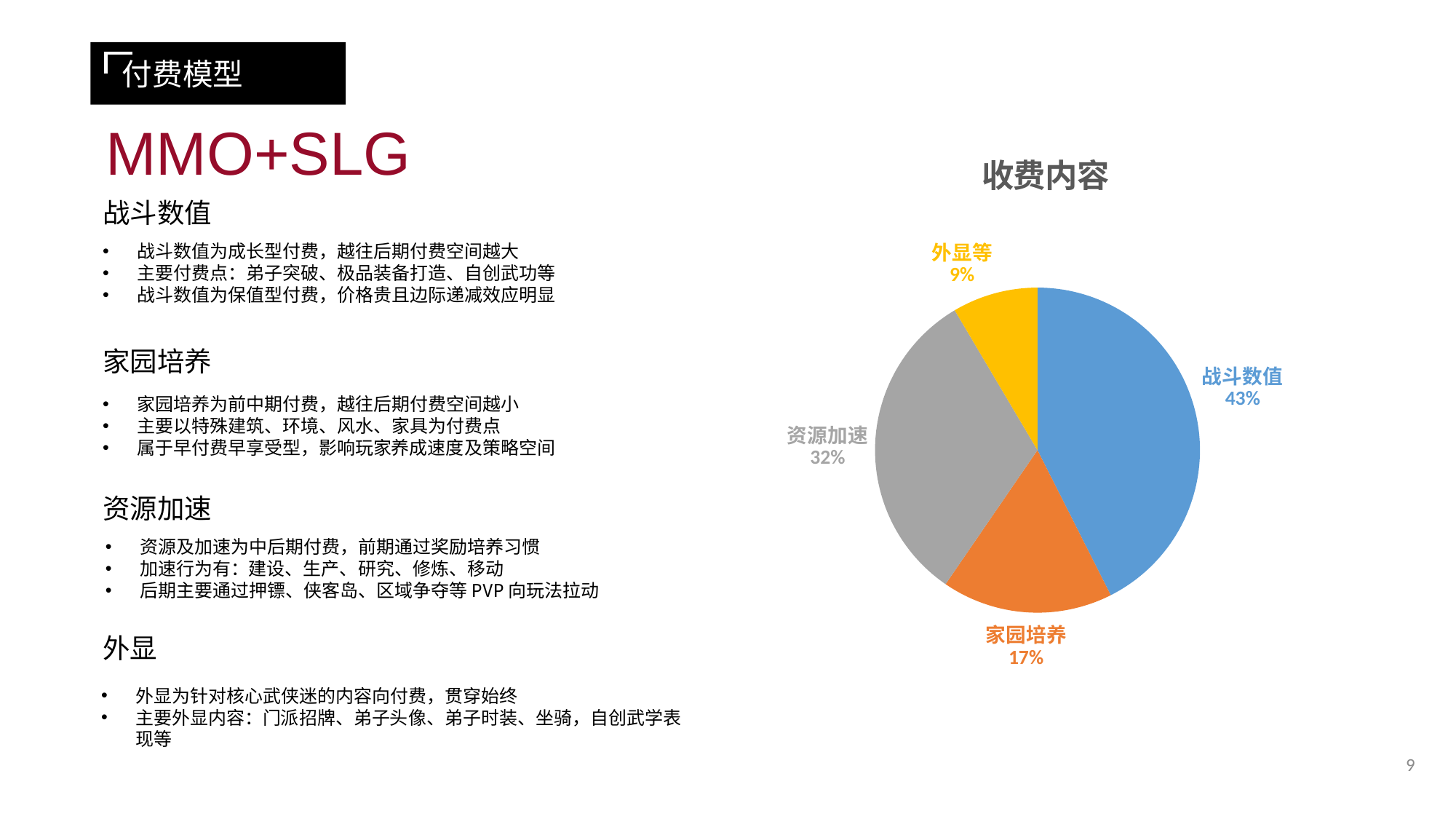

付费模型

# MMO+SLG

### Chart:

| Category | 收费内容 |
|---|---|
| 战斗数值 | 2.0 |
| 家园培养 | 0.8 |
| 资源加速 | 1.5 |
| 外显等 | 0.4 |
战斗数值
战斗数值为成长型付费，越往后期付费空间越大
主要付费点：弟子突破、极品装备打造、自创武功等
战斗数值为保值型付费，价格贵且边际递减效应明显
家园培养
家园培养为前中期付费，越往后期付费空间越小
主要以特殊建筑、环境、风水、家具为付费点
属于早付费早享受型，影响玩家养成速度及策略空间
资源加速
资源及加速为中后期付费，前期通过奖励培养习惯
加速行为有：建设、生产、研究、修炼、移动
后期主要通过押镖、侠客岛、区域争夺等PVP向玩法拉动

外显
外显为针对核心武侠迷的内容向付费，贯穿始终
主要外显内容：门派招牌、弟子头像、弟子时装、坐骑，自创武学表现等
9